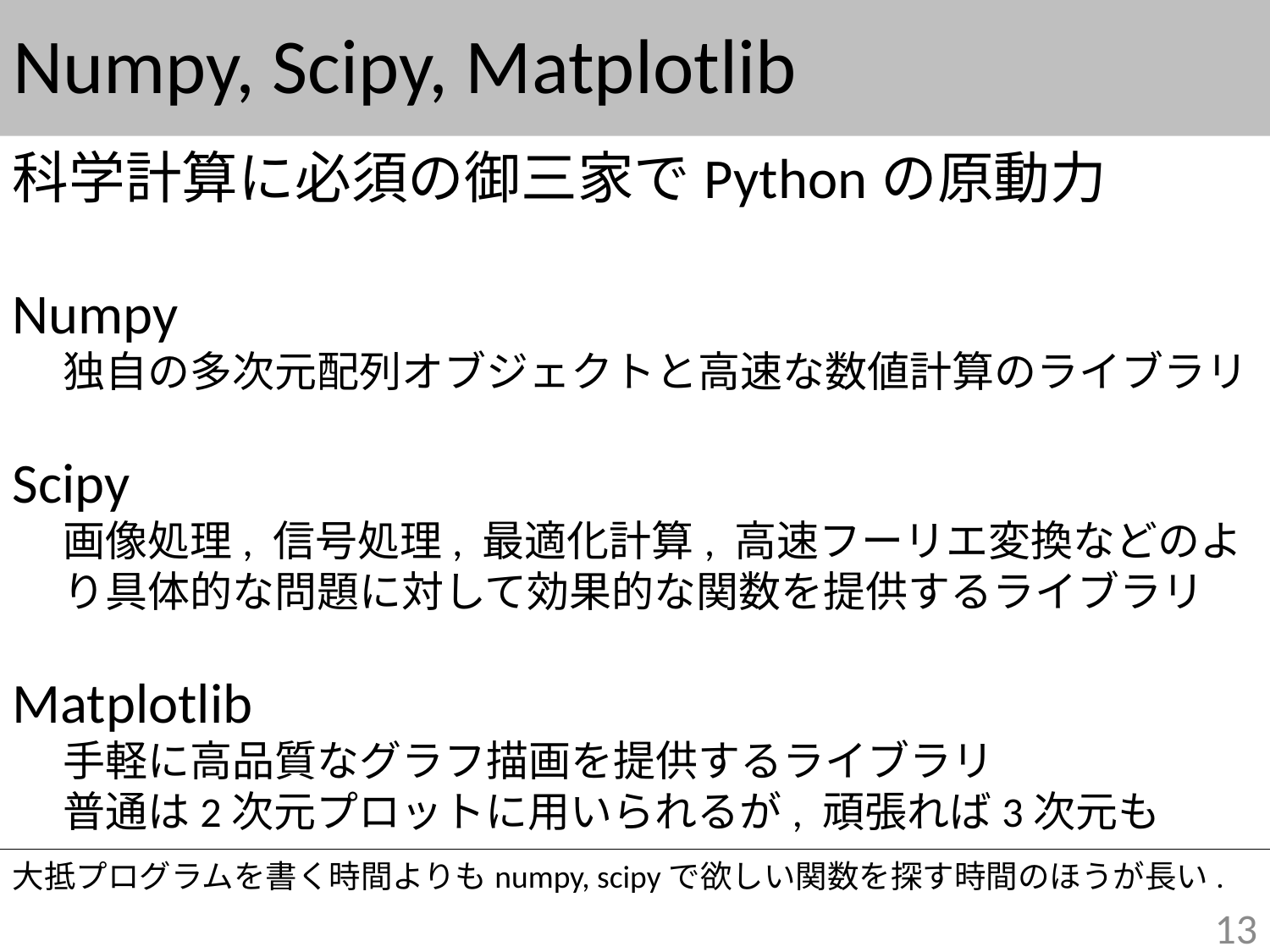

# Numpy, Scipy, Matplotlib
科学計算に必須の御三家でPythonの原動力

Numpy
独自の多次元配列オブジェクトと高速な数値計算のライブラリ

Scipy
画像処理, 信号処理, 最適化計算, 高速フーリエ変換などのより具体的な問題に対して効果的な関数を提供するライブラリ

Matplotlib
手軽に高品質なグラフ描画を提供するライブラリ
普通は2次元プロットに用いられるが, 頑張れば3次元も
大抵プログラムを書く時間よりもnumpy, scipyで欲しい関数を探す時間のほうが長い.
13